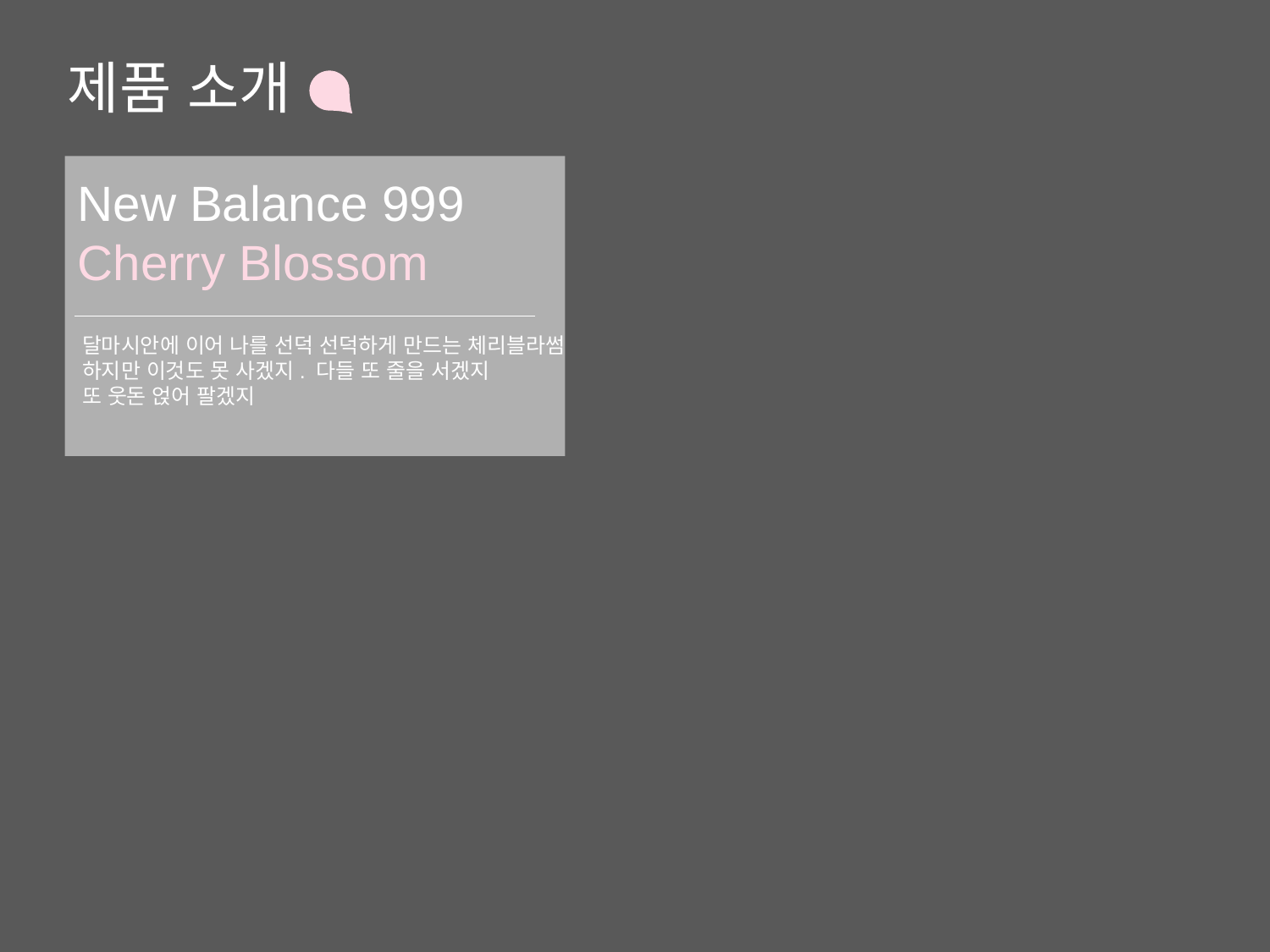

제품 소개

New Balance 999
Cherry Blossom
달마시안에 이어 나를 선덕 선덕하게 만드는 체리블라썸
하지만 이것도 못 사겠지. 다들 또 줄을 서겠지
또 웃돈 얹어 팔겠지